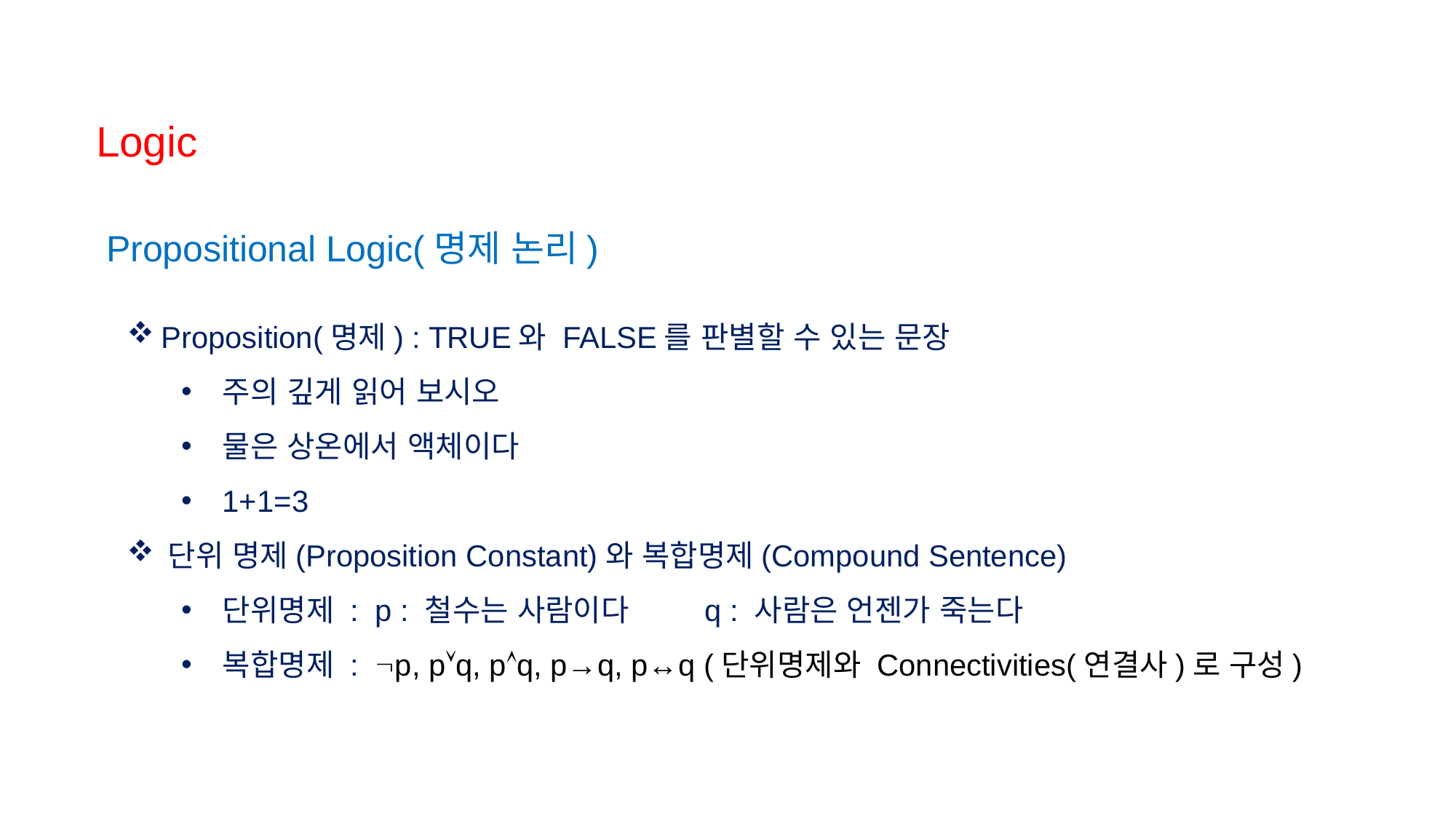

Logic

 Propositional Logic(명제 논리)
Proposition(명제) : TRUE와 FALSE를 판별할 수 있는 문장
주의 깊게 읽어 보시오
물은 상온에서 액체이다
1+1=3
단위 명제(Proposition Constant)와 복합명제(Compound Sentence)
단위명제 :  p : 철수는 사람이다        q : 사람은 언젠가 죽는다
복합명제 :  ¬p, p∨q, p∧q, p→q, p↔q (단위명제와 Connectivities(연결사)로 구성)